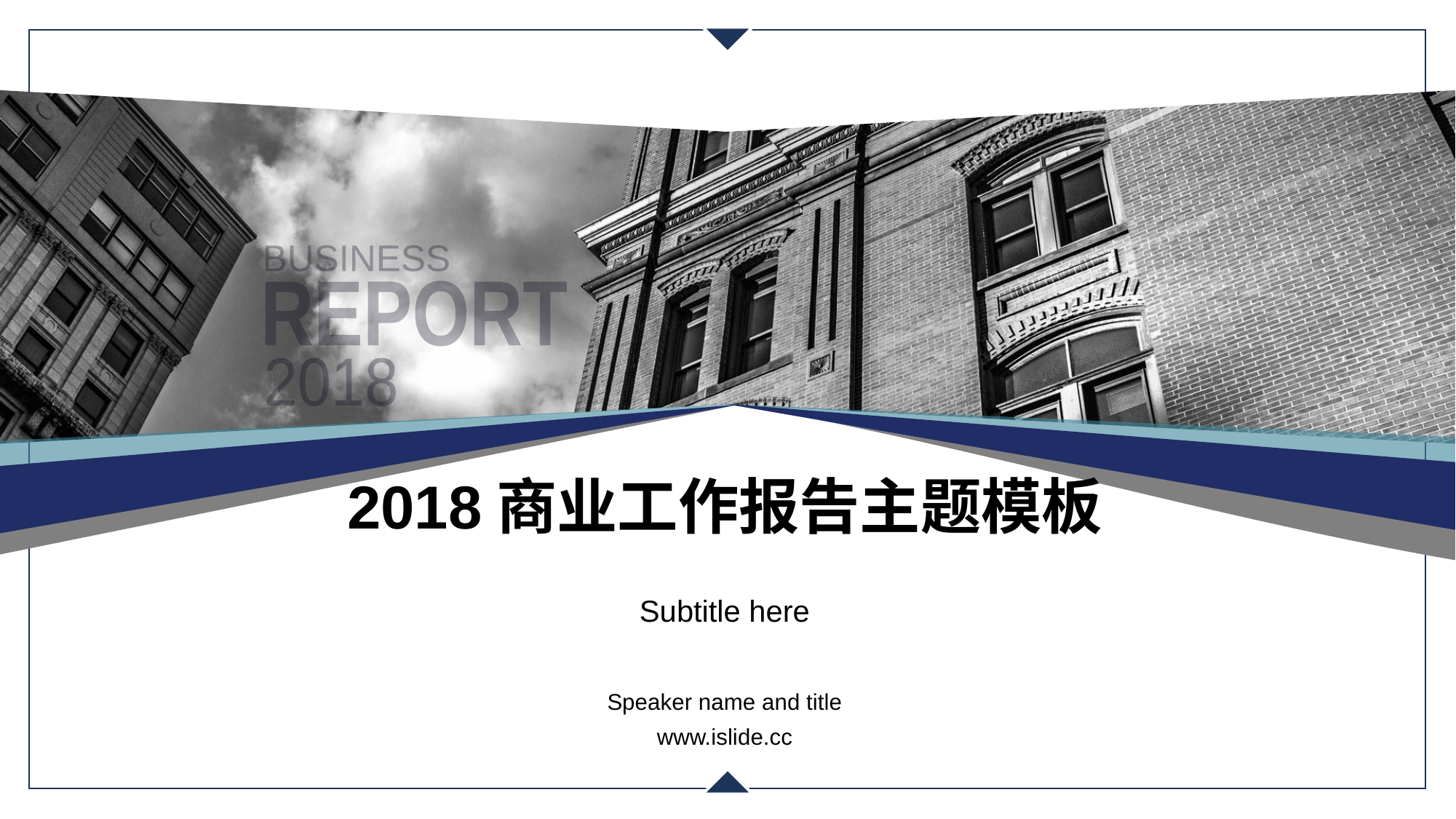

BUSINESS
REPORT
2018

# 2018商业工作报告主题模板
Subtitle here
Speaker name and title
www.islide.cc